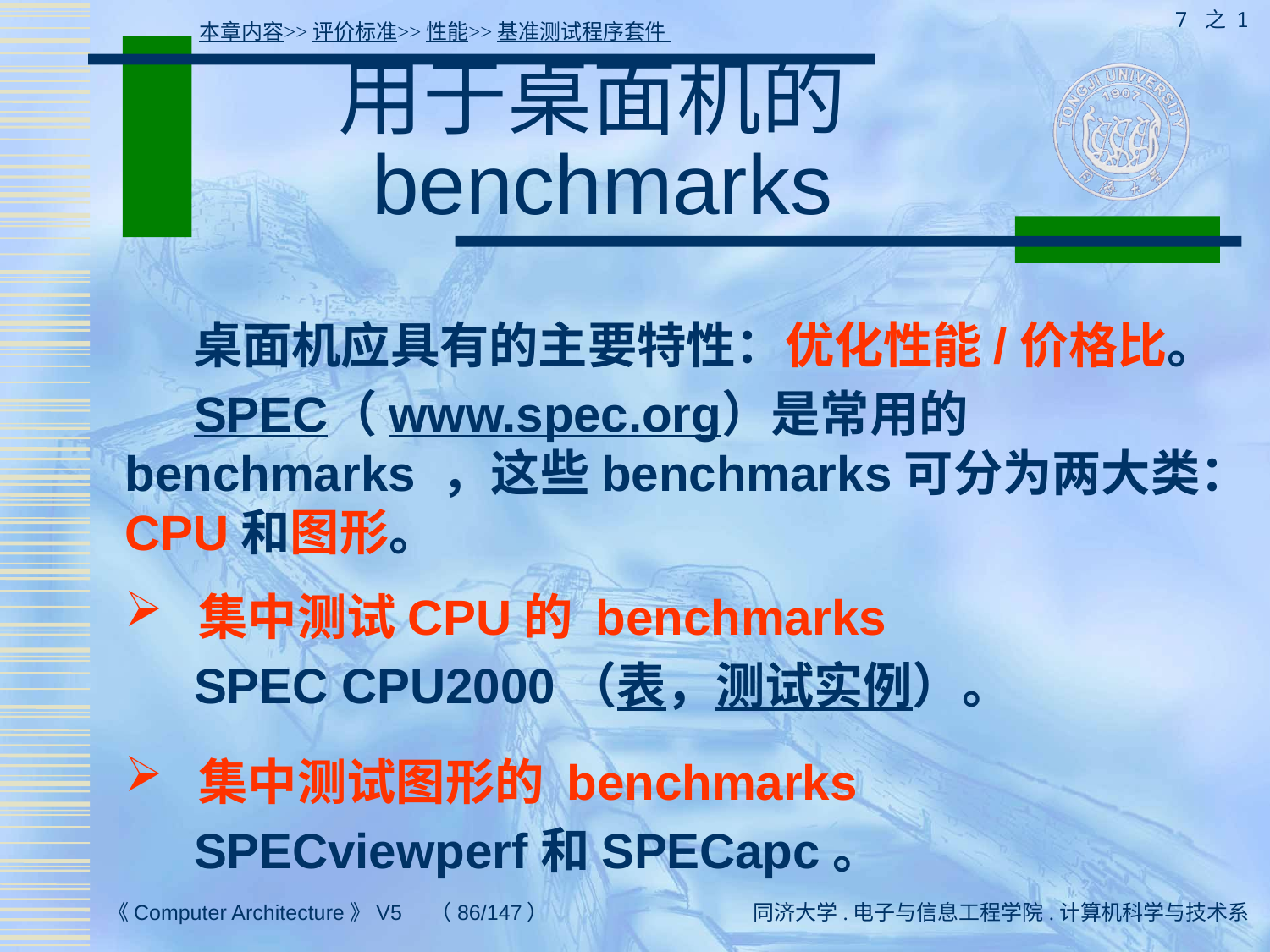

7 之 1
本章内容>>评价标准>>性能>>基准测试程序套件
# 用于桌面机的benchmarks
     桌面机应具有的主要特性：优化性能/价格比。
     SPEC（www.spec.org）是常用的benchmarks ，这些benchmarks可分为两大类：CPU和图形。
  集中测试CPU的 benchmarks
     SPEC CPU2000（表，测试实例）。
  集中测试图形的 benchmarks
     SPECviewperf和SPECapc。